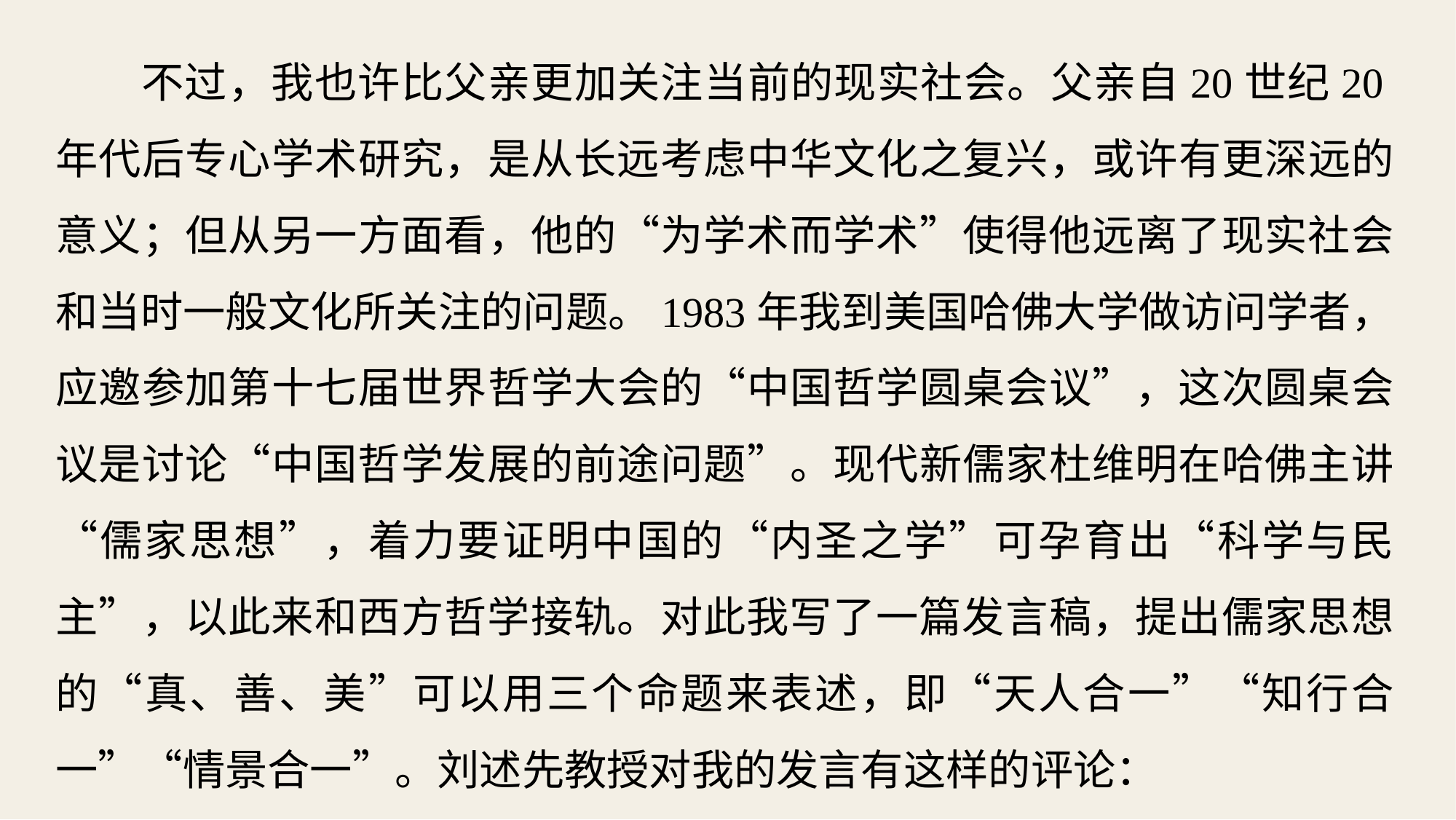

不过，我也许比父亲更加关注当前的现实社会。父亲自20世纪20年代后专心学术研究，是从长远考虑中华文化之复兴，或许有更深远的意义；但从另一方面看，他的“为学术而学术”使得他远离了现实社会和当时一般文化所关注的问题。1983年我到美国哈佛大学做访问学者，应邀参加第十七届世界哲学大会的“中国哲学圆桌会议”，这次圆桌会议是讨论“中国哲学发展的前途问题”。现代新儒家杜维明在哈佛主讲“儒家思想”，着力要证明中国的“内圣之学”可孕育出“科学与民主”，以此来和西方哲学接轨。对此我写了一篇发言稿，提出儒家思想的“真、善、美”可以用三个命题来表述，即“天人合一”“知行合一”“情景合一”。刘述先教授对我的发言有这样的评论：